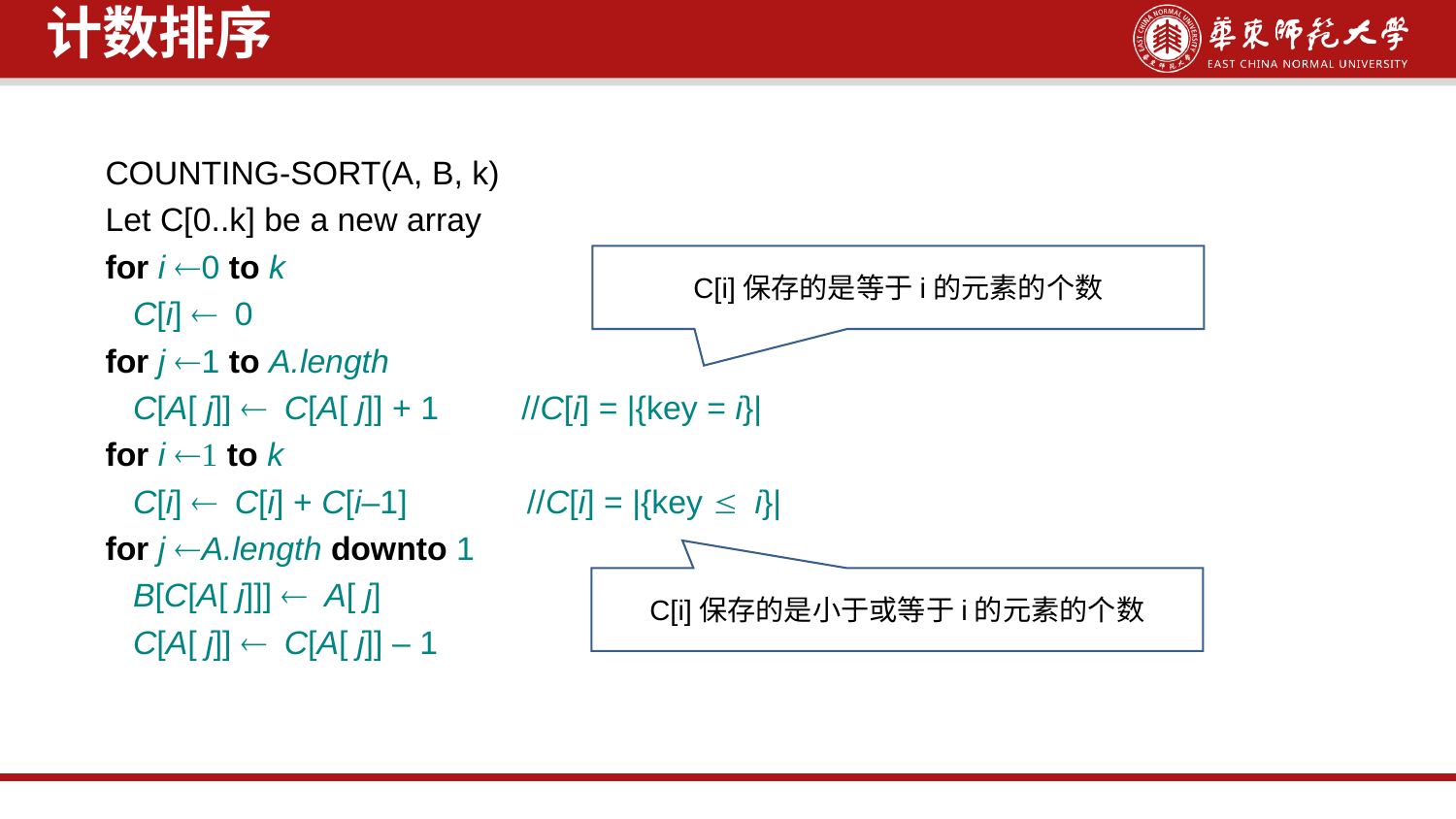

计数排序
COUNTING-SORT(A, B, k)
Let C[0..k] be a new array
for i ←0 to k
   C[i] ← 0
for j ←1 to A.length
   C[A[ j]] ← C[A[ j]] + 1         //C[i] = |{key = i}|
for i ←1 to k
   C[i] ← C[i] + C[i–1]             //C[i] = |{key ≤ i}|
for j ←A.length downto 1
   B[C[A[ j]]] ← A[ j]
   C[A[ j]] ← C[A[ j]] – 1
C[i]保存的是等于i的元素的个数
C[i]保存的是小于或等于i的元素的个数